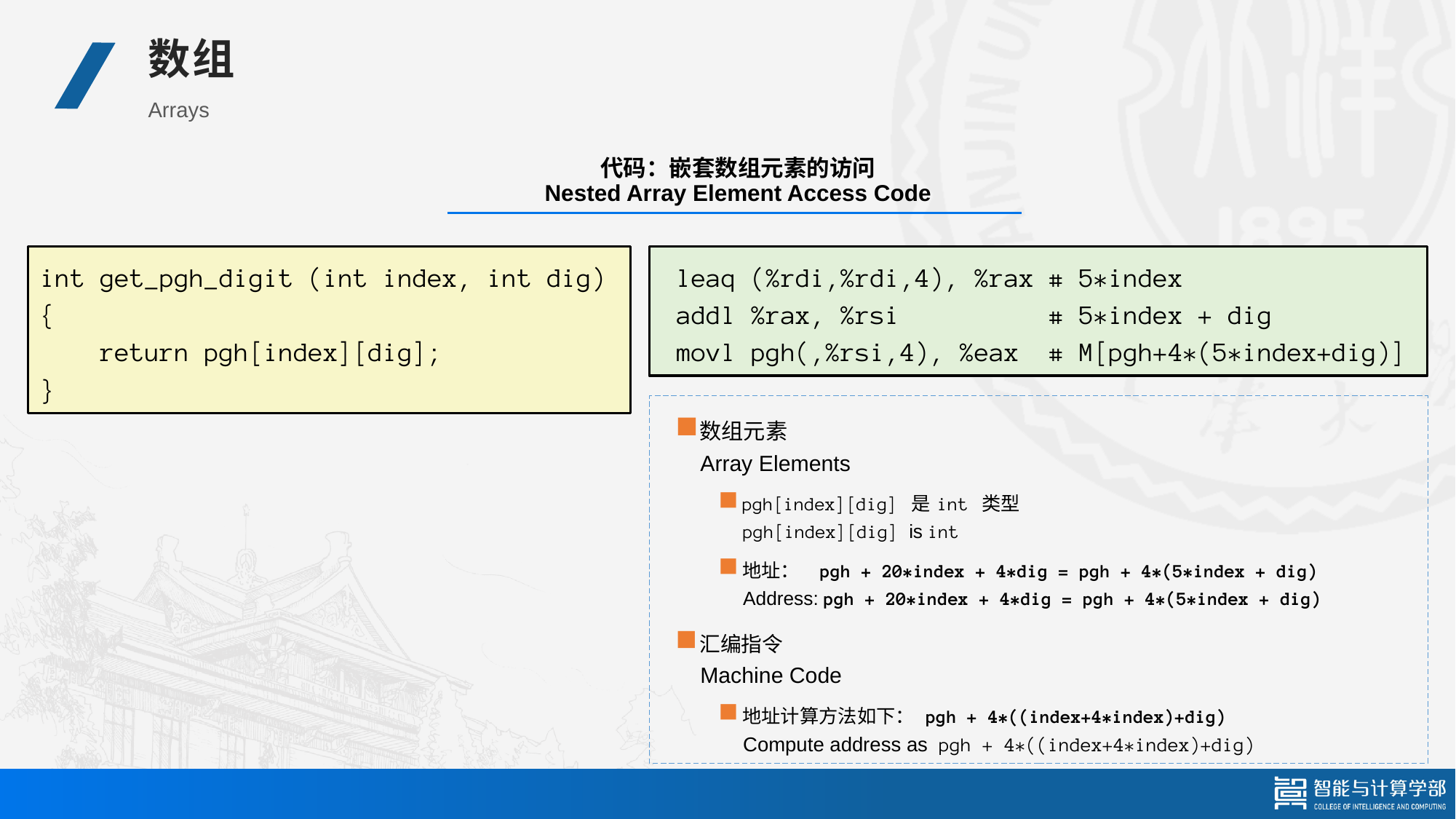

数组
Arrays
# 代码：嵌套数组元素的访问 Nested Array Element Access Code
int get_pgh_digit (int index, int dig)
{
    return pgh[index][dig];
}
 leaq (%rdi,%rdi,4), %rax # 5*index
 addl %rax, %rsi          # 5*index + dig
 movl pgh(,%rsi,4), %eax  # M[pgh+4*(5*index+dig)]
数组元素
Array Elements
pgh[index][dig] 是 int 类型
pgh[index][dig] is int
地址：    pgh + 20*index + 4*dig = pgh + 4*(5*index + dig)
Address: pgh + 20*index + 4*dig = pgh + 4*(5*index + dig)
汇编指令
Machine Code
地址计算方法如下：  pgh + 4*((index+4*index)+dig)
Compute address as  pgh + 4*((index+4*index)+dig)